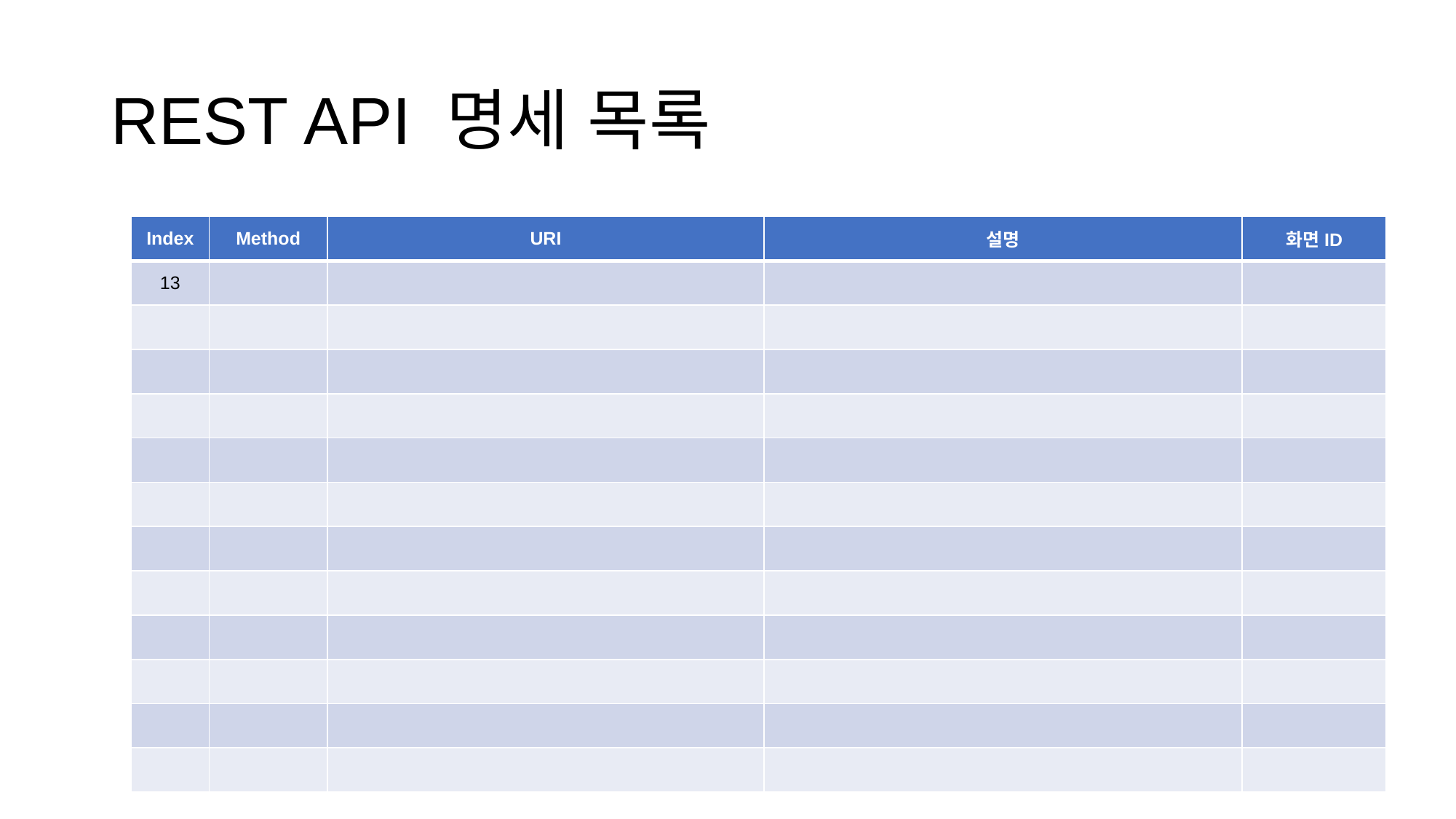

# REST API 명세 목록
| Index | Method | URI | 설명 | 화면ID |
| --- | --- | --- | --- | --- |
| 13 |  |  |  |  |
|  |  |  |  |  |
|  |  |  |  |  |
|  |  |  |  |  |
|  |  |  |  |  |
|  |  |  |  |  |
|  |  |  |  |  |
|  |  |  |  |  |
|  |  |  |  |  |
|  |  |  |  |  |
|  |  |  |  |  |
|  |  |  |  |  |